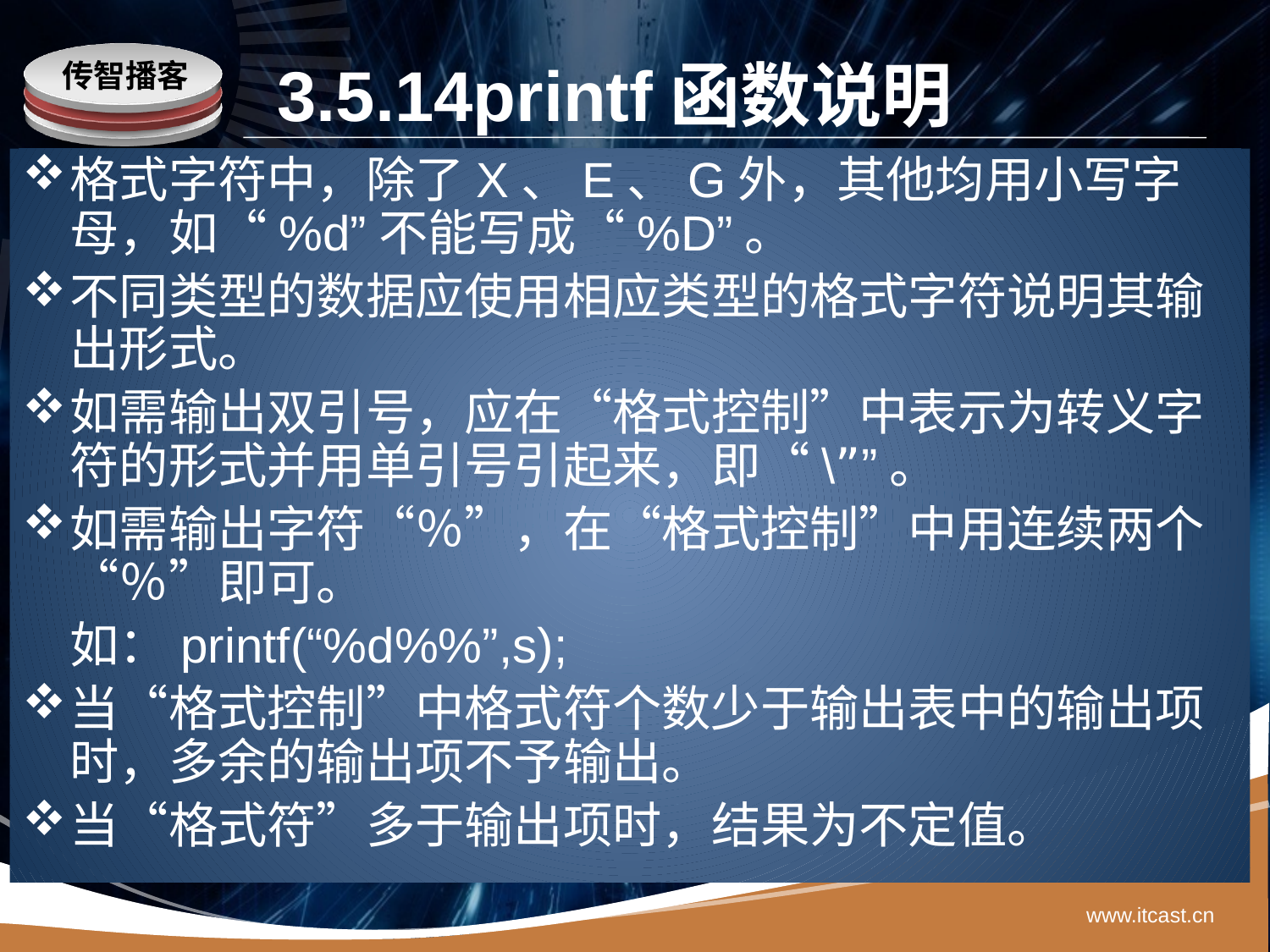

# 3.5.14printf函数说明
格式字符中，除了X、E、G外，其他均用小写字母，如“%d”不能写成“%D”。
不同类型的数据应使用相应类型的格式字符说明其输出形式。
如需输出双引号，应在“格式控制”中表示为转义字符的形式并用单引号引起来，即“\””。
如需输出字符“％”，在“格式控制”中用连续两个“％”即可。
	如：printf(“%d%%”,s);
当“格式控制”中格式符个数少于输出表中的输出项时，多余的输出项不予输出。
当“格式符”多于输出项时，结果为不定值。

www.itcast.cn